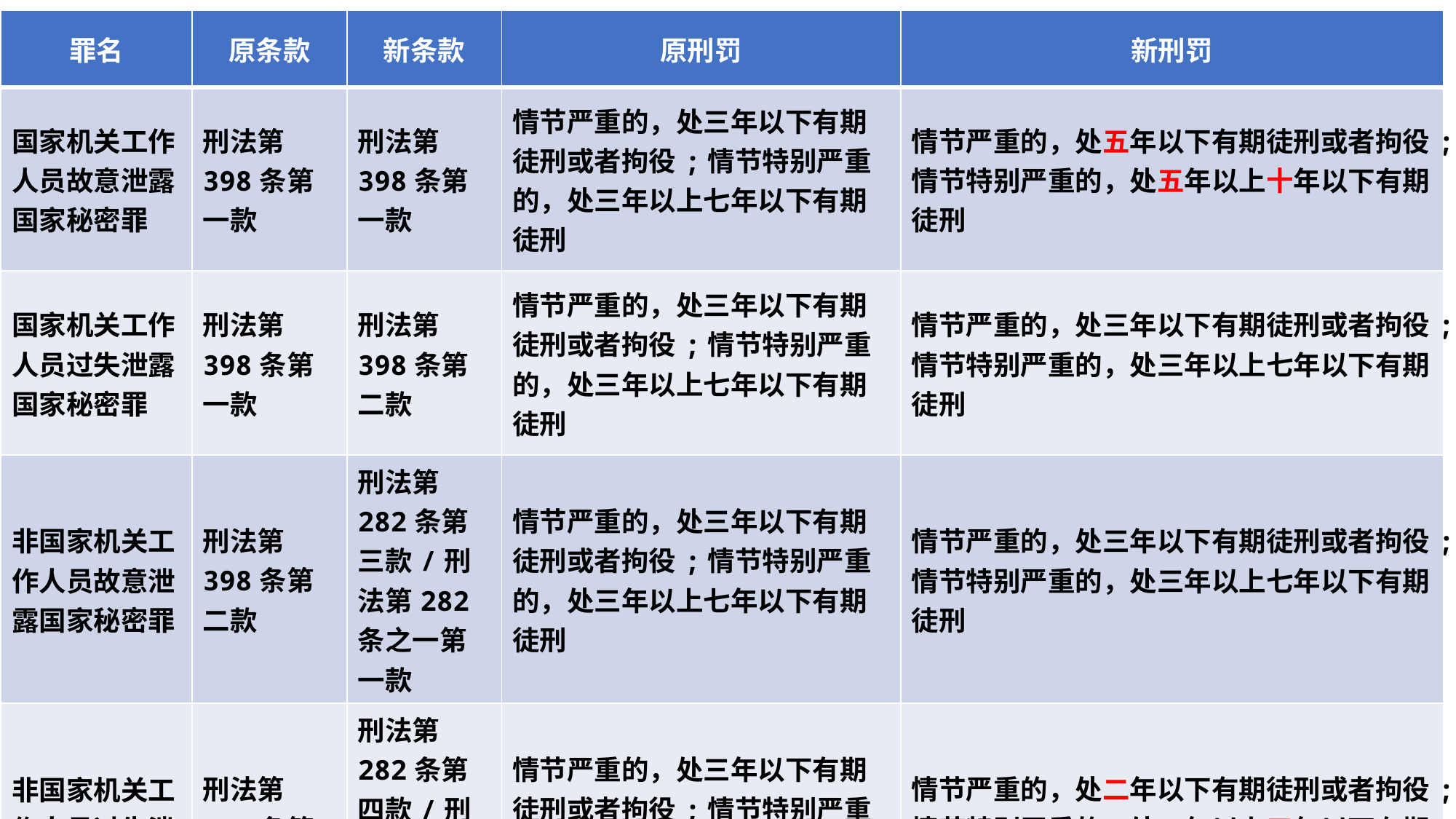

# 泄露国家秘密犯罪的条文设计
| 罪名 | 原条款 | 新条款 | 原刑罚 | 新刑罚 |
| --- | --- | --- | --- | --- |
| 国家机关工作人员故意泄露国家秘密罪 | 刑法第398条第一款 | 刑法第398条第一款 | 情节严重的，处三年以下有期徒刑或者拘役;情节特别严重的，处三年以上七年以下有期徒刑 | 情节严重的，处五年以下有期徒刑或者拘役;情节特别严重的，处五年以上十年以下有期徒刑 |
| 国家机关工作人员过失泄露国家秘密罪 | 刑法第398条第一款 | 刑法第398条第二款 | 情节严重的，处三年以下有期徒刑或者拘役;情节特别严重的，处三年以上七年以下有期徒刑 | 情节严重的，处三年以下有期徒刑或者拘役;情节特别严重的，处三年以上七年以下有期徒刑 |
| 非国家机关工作人员故意泄露国家秘密罪 | 刑法第398条第二款 | 刑法第282条第三款/刑法第282条之一第一款 | 情节严重的，处三年以下有期徒刑或者拘役;情节特别严重的，处三年以上七年以下有期徒刑 | 情节严重的，处三年以下有期徒刑或者拘役;情节特别严重的，处三年以上七年以下有期徒刑 |
| 非国家机关工作人员过失泄露国家秘密罪 | 刑法第398条第二款 | 刑法第282条第四款/刑法第282条之一第二款 | 情节严重的，处三年以下有期徒刑或者拘役;情节特别严重的，处三年以上七年以下有期徒刑 | 情节严重的，处二年以下有期徒刑或者拘役;情节特别严重的，处二年以上五年以下有期徒刑 |
    刑法第398条第一款故意泄露国家秘密罪：
	   国家机关工作人员违反保守国家秘密法的规定，故意泄露国家秘密
	   情节严重的，处五年以下有期徒刑或者拘役
	   情节特别严重的，处五年以上十年以下有期徒刑。
    刑法第398条第二款过失泄露国家秘密罪：
	   国家机关工作人员过失犯前款罪
	   情节严重的，处三年以下有期徒刑或者拘役
	   情节特别严重的，处三年以上七年以下有期徒刑